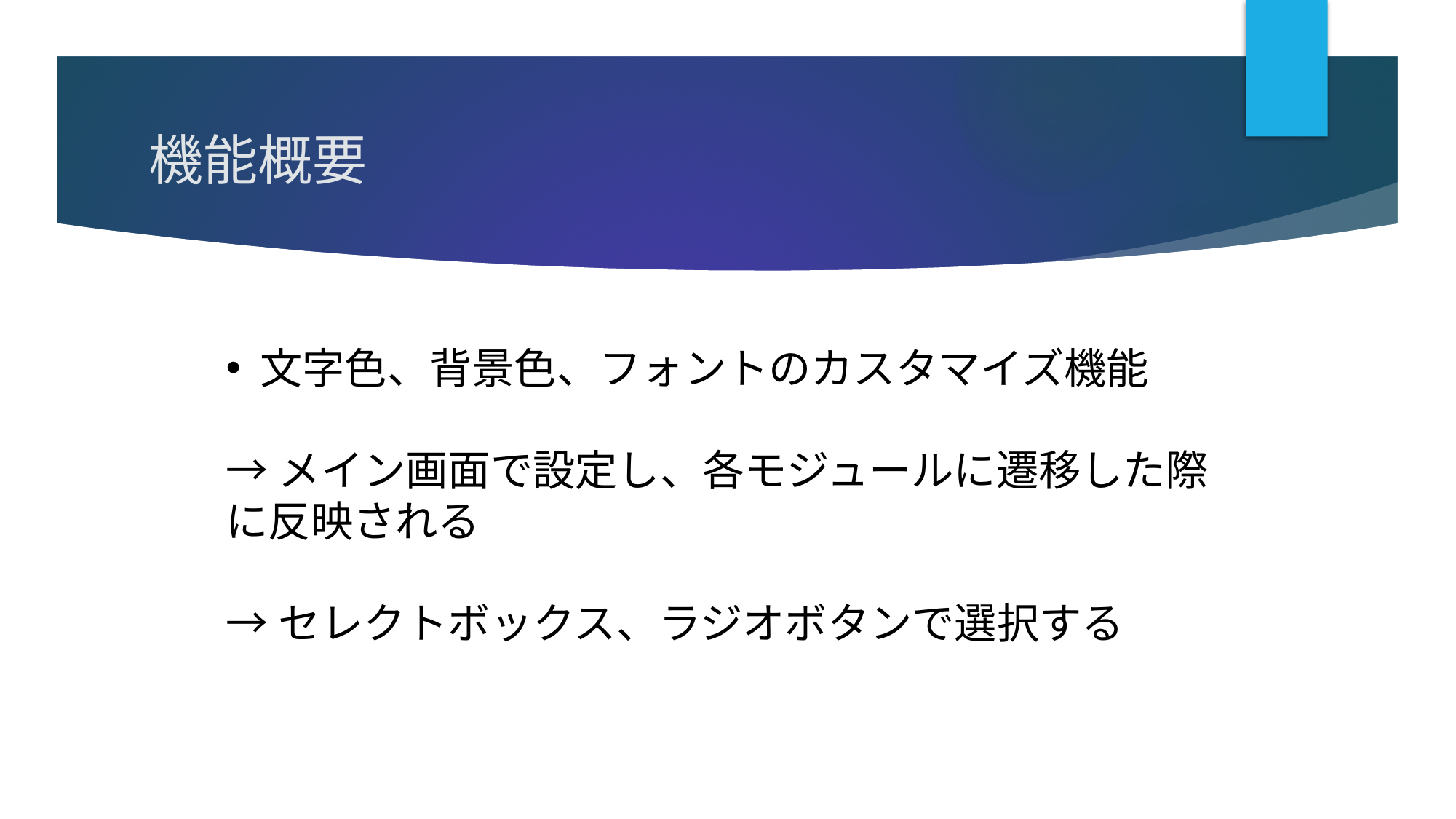

# 機能概要
文字色、背景色、フォントのカスタマイズ機能

→メイン画面で設定し、各モジュールに遷移した際に反映される

→セレクトボックス、ラジオボタンで選択する